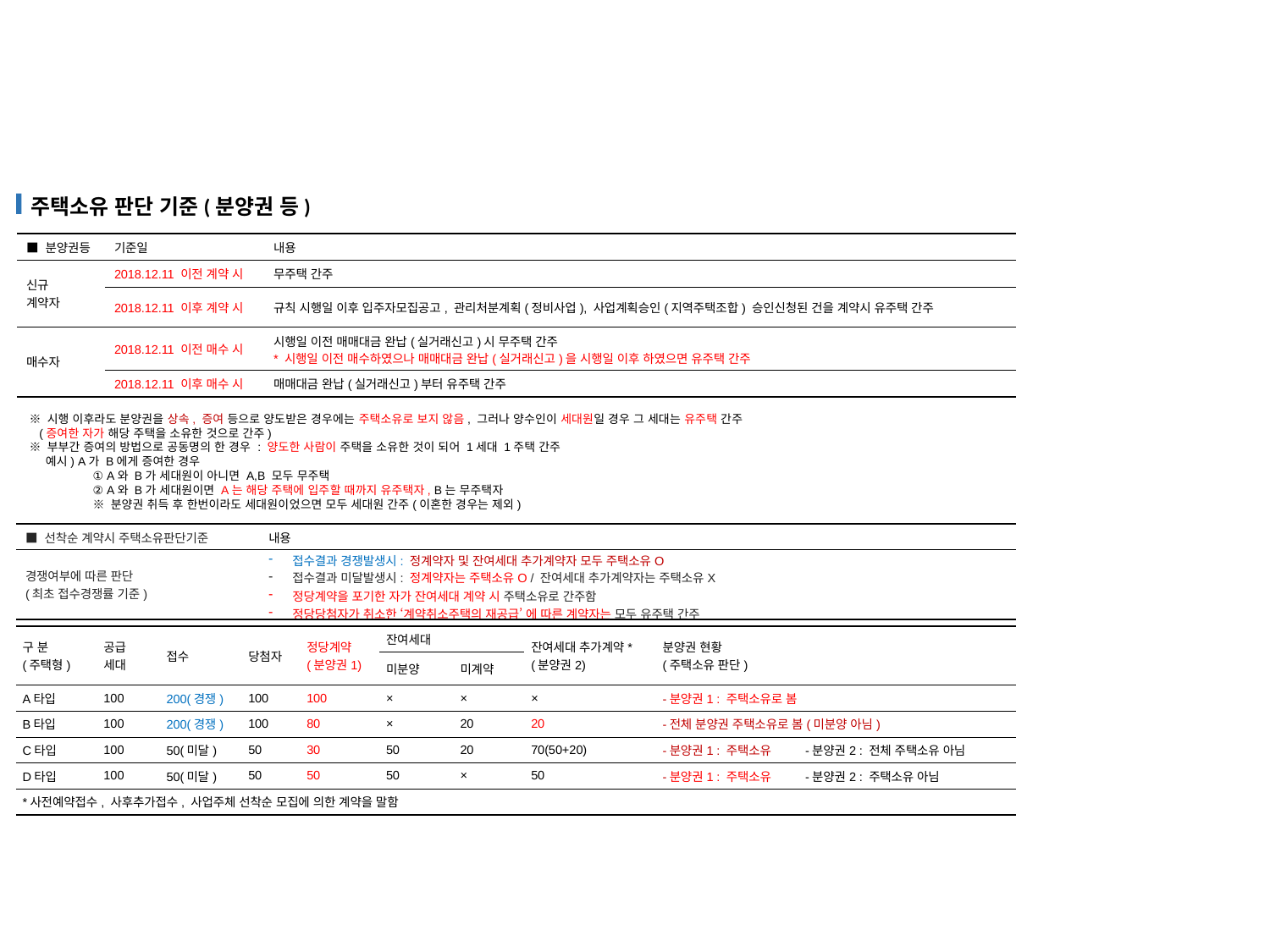

주택소유 판단 기준(분양권 등)

| ■ 분양권등 | 기준일 | 내용 |
| --- | --- | --- |
| 신규 계약자 | 2018.12.11 이전 계약 시 | 무주택 간주 |
|  | 2018.12.11 이후 계약 시 | 규칙 시행일 이후 입주자모집공고, 관리처분계획(정비사업), 사업계획승인(지역주택조합) 승인신청된 건을 계약시 유주택 간주 |
| 매수자 | 2018.12.11 이전 매수 시 | 시행일 이전 매매대금 완납(실거래신고)시 무주택 간주 \* 시행일 이전 매수하였으나 매매대금 완납(실거래신고)을 시행일 이후 하였으면 유주택 간주 |
|  | 2018.12.11 이후 매수 시 | 매매대금 완납(실거래신고)부터 유주택 간주 |
※ 시행 이후라도 분양권을 상속, 증여 등으로 양도받은 경우에는 주택소유로 보지 않음, 그러나 양수인이 세대원일 경우 그 세대는 유주택 간주
   (증여한 자가 해당 주택을 소유한 것으로 간주)
※ 부부간 증여의 방법으로 공동명의 한 경우 : 양도한 사람이 주택을 소유한 것이 되어 1세대 1주택 간주
    예시) A가 B에게 증여한 경우
① A와 B가 세대원이 아니면 A,B 모두 무주택
② A와 B가 세대원이면 A는 해당 주택에 입주할 때까지 유주택자, B는 무주택자
※ 분양권 취득 후 한번이라도 세대원이었으면 모두 세대원 간주(이혼한 경우는 제외)
| ■ 선착순 계약시 주택소유판단기준 | 내용 |
| --- | --- |
| 경쟁여부에 따른 판단 (최초 접수경쟁률 기준) | 접수결과 경쟁발생시: 정계약자 및 잔여세대 추가계약자 모두 주택소유O 접수결과 미달발생시: 정계약자는 주택소유O / 잔여세대 추가계약자는 주택소유X 정당계약을 포기한 자가 잔여세대 계약 시 주택소유로 간주함 정당당첨자가 취소한 ‘계약취소주택의 재공급’ 에 따른 계약자는 모두 유주택 간주 |
| 구 분 (주택형) | 공급 세대 | 접수 | 당첨자 | 정당계약 (분양권1) | 잔여세대 |  | 잔여세대 추가계약\* (분양권2) | 분양권 현황 (주택소유 판단) |
| --- | --- | --- | --- | --- | --- | --- | --- | --- |
|  |  |  |  |  | 미분양 | 미계약 |  |  |
| A타입 | 100 | 200(경쟁) | 100 | 100 | × | × | × | -분양권1 : 주택소유로 봄 |
| B타입 | 100 | 200(경쟁) | 100 | 80 | × | 20 | 20 | -전체 분양권 주택소유로 봄(미분양 아님) |
| C타입 | 100 | 50(미달) | 50 | 30 | 50 | 20 | 70(50+20) | -분양권1 : 주택소유 -분양권2 : 전체 주택소유 아님 |
| D타입 | 100 | 50(미달) | 50 | 50 | 50 | × | 50 | -분양권1 : 주택소유 -분양권2 : 주택소유 아님 |
| \*사전예약접수, 사후추가접수, 사업주체 선착순 모집에 의한 계약을 말함 |  |  |  |  |  |  |  |  |